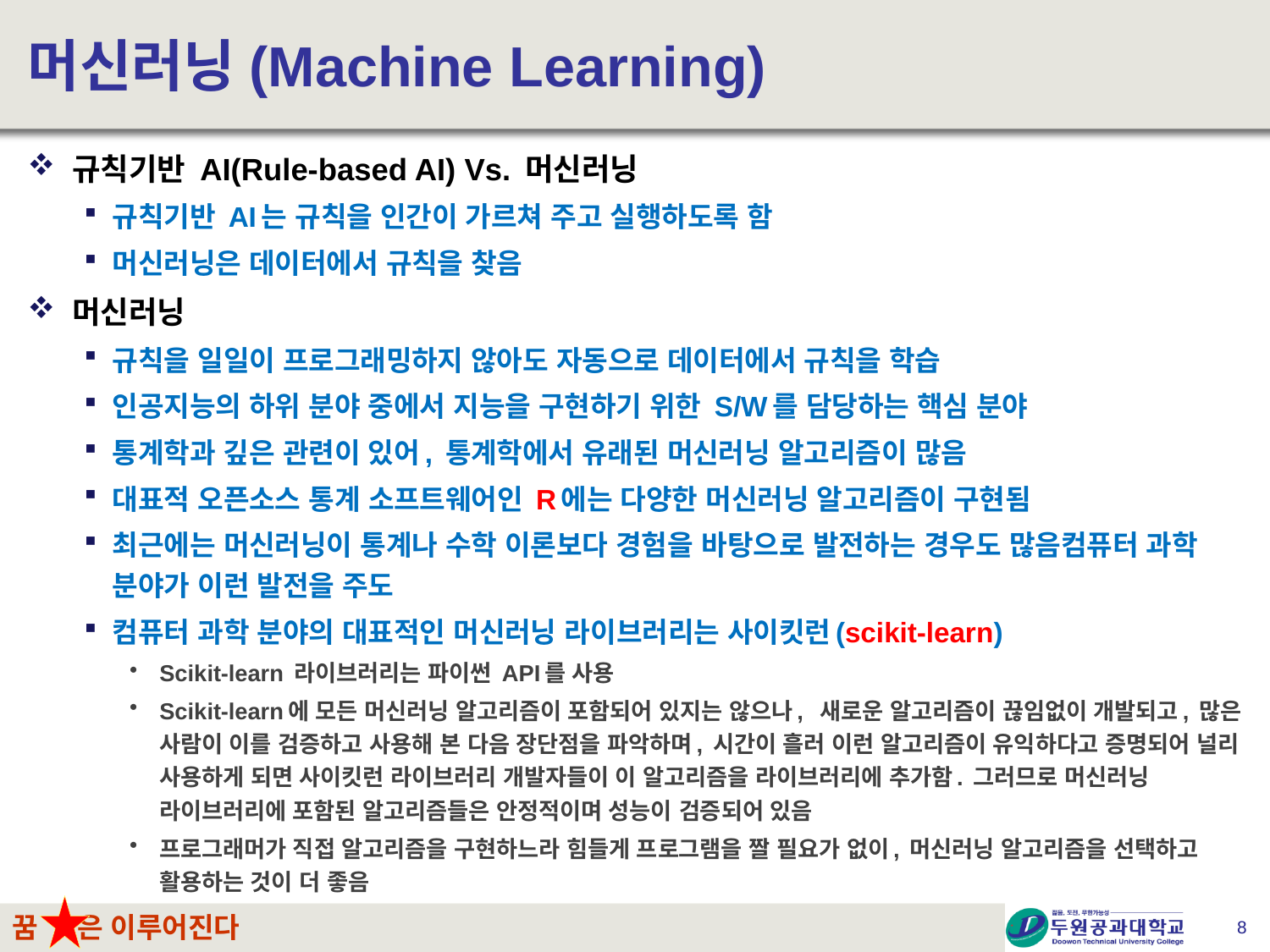

# 머신러닝(Machine Learning)
규칙기반 AI(Rule-based AI) Vs. 머신러닝
규칙기반 AI는 규칙을 인간이 가르쳐 주고 실행하도록 함
머신러닝은 데이터에서 규칙을 찾음
머신러닝
규칙을 일일이 프로그래밍하지 않아도 자동으로 데이터에서 규칙을 학습
인공지능의 하위 분야 중에서 지능을 구현하기 위한 S/W를 담당하는 핵심 분야
통계학과 깊은 관련이 있어, 통계학에서 유래된 머신러닝 알고리즘이 많음
대표적 오픈소스 통계 소프트웨어인 R에는 다양한 머신러닝 알고리즘이 구현됨
최근에는 머신러닝이 통계나 수학 이론보다 경험을 바탕으로 발전하는 경우도 많음컴퓨터 과학 분야가 이런 발전을 주도
컴퓨터 과학 분야의 대표적인 머신러닝 라이브러리는 사이킷런(scikit-learn)
Scikit-learn 라이브러리는 파이썬 API를 사용
Scikit-learn에 모든 머신러닝 알고리즘이 포함되어 있지는 않으나,  새로운 알고리즘이 끊임없이 개발되고, 많은 사람이 이를 검증하고 사용해 본 다음 장단점을 파악하며, 시간이 흘러 이런 알고리즘이 유익하다고 증명되어 널리 사용하게 되면 사이킷런 라이브러리 개발자들이 이 알고리즘을 라이브러리에 추가함. 그러므로 머신러닝 라이브러리에 포함된 알고리즘들은 안정적이며 성능이 검증되어 있음
프로그래머가 직접 알고리즘을 구현하느라 힘들게 프로그램을 짤 필요가 없이, 머신러닝 알고리즘을 선택하고 활용하는 것이 더 좋음
8